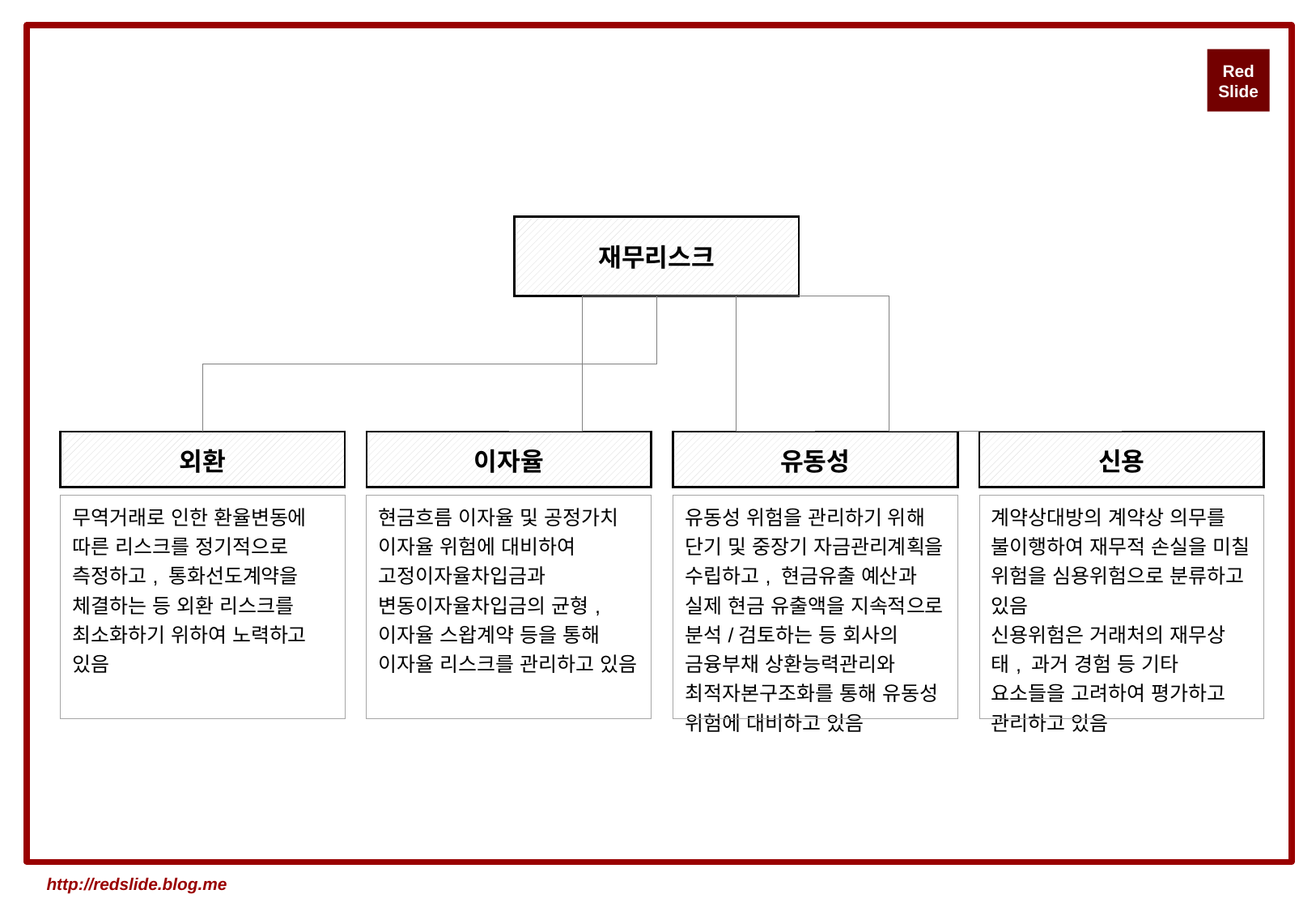

| 재무리스크 |
| --- |
| 외환 |
| --- |
|  |
| 무역거래로 인한 환율변동에 따른 리스크를 정기적으로 측정하고, 통화선도계약을 체결하는 등 외환 리스크를 최소화하기 위하여 노력하고 있음 |
| 이자율 |
| --- |
|  |
| 현금흐름 이자율 및 공정가치 이자율 위험에 대비하여 고정이자율차입금과 변동이자율차입금의 균형, 이자율 스왑계약 등을 통해 이자율 리스크를 관리하고 있음 |
| 유동성 |
| --- |
|  |
| 유동성 위험을 관리하기 위해 단기 및 중장기 자금관리계획을 수립하고, 현금유출 예산과 실제 현금 유출액을 지속적으로 분석/검토하는 등 회사의 금융부채 상환능력관리와 최적자본구조화를 통해 유동성 위험에 대비하고 있음 |
| 신용 |
| --- |
|  |
| 계약상대방의 계약상 의무를 불이행하여 재무적 손실을 미칠 위험을 심용위험으로 분류하고 있음 신용위험은 거래처의 재무상태, 과거 경험 등 기타 요소들을 고려하여 평가하고 관리하고 있음 |